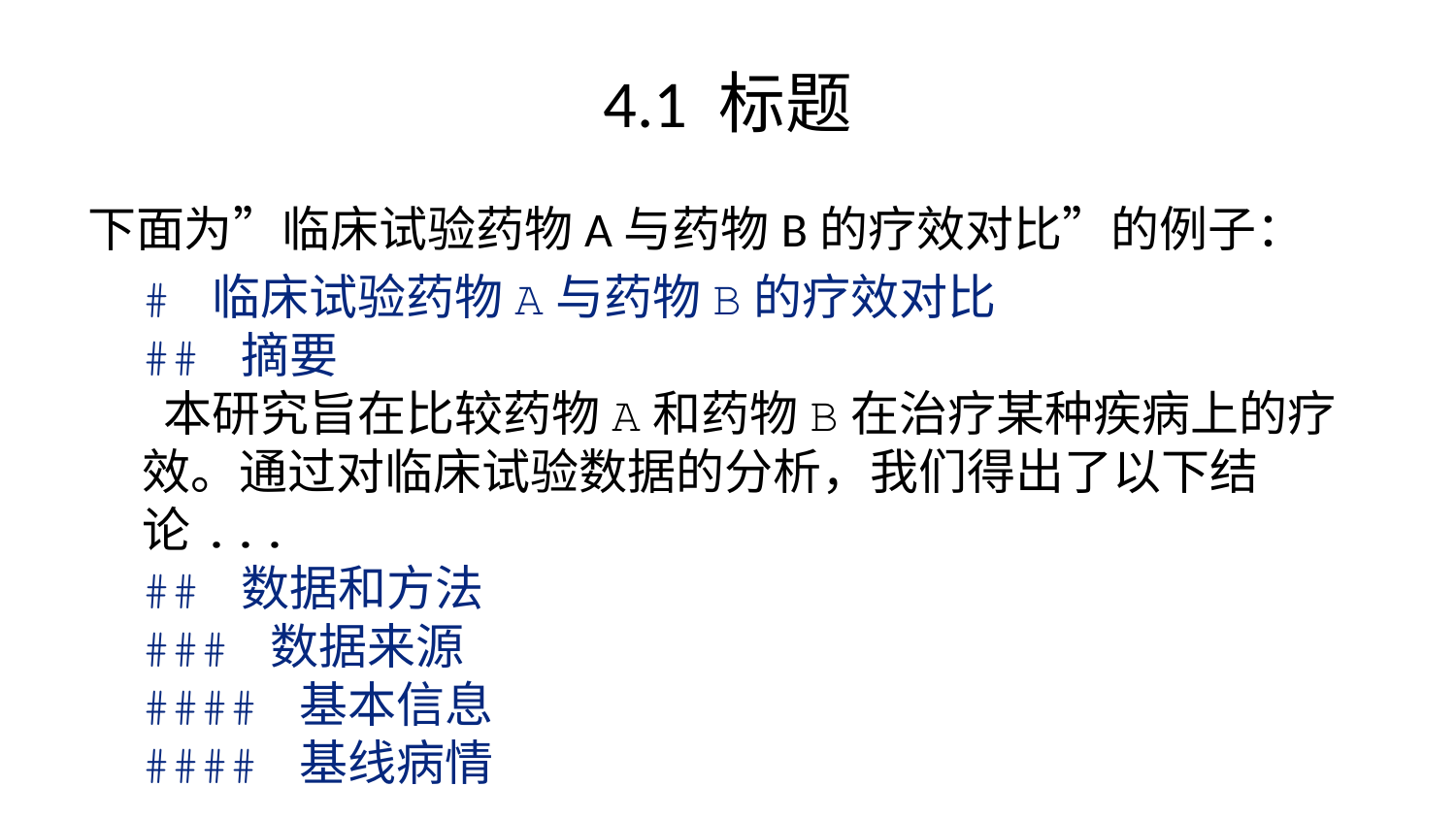

# 4.1 标题
下面为”临床试验药物A与药物B的疗效对比”的例子：
# 临床试验药物A与药物B的疗效对比 ## 摘要 本研究旨在比较药物A和药物B在治疗某种疾病上的疗效。通过对临床试验数据的分析，我们得出了以下结论... ## 数据和方法 ### 数据来源 #### 基本信息 #### 基线病情